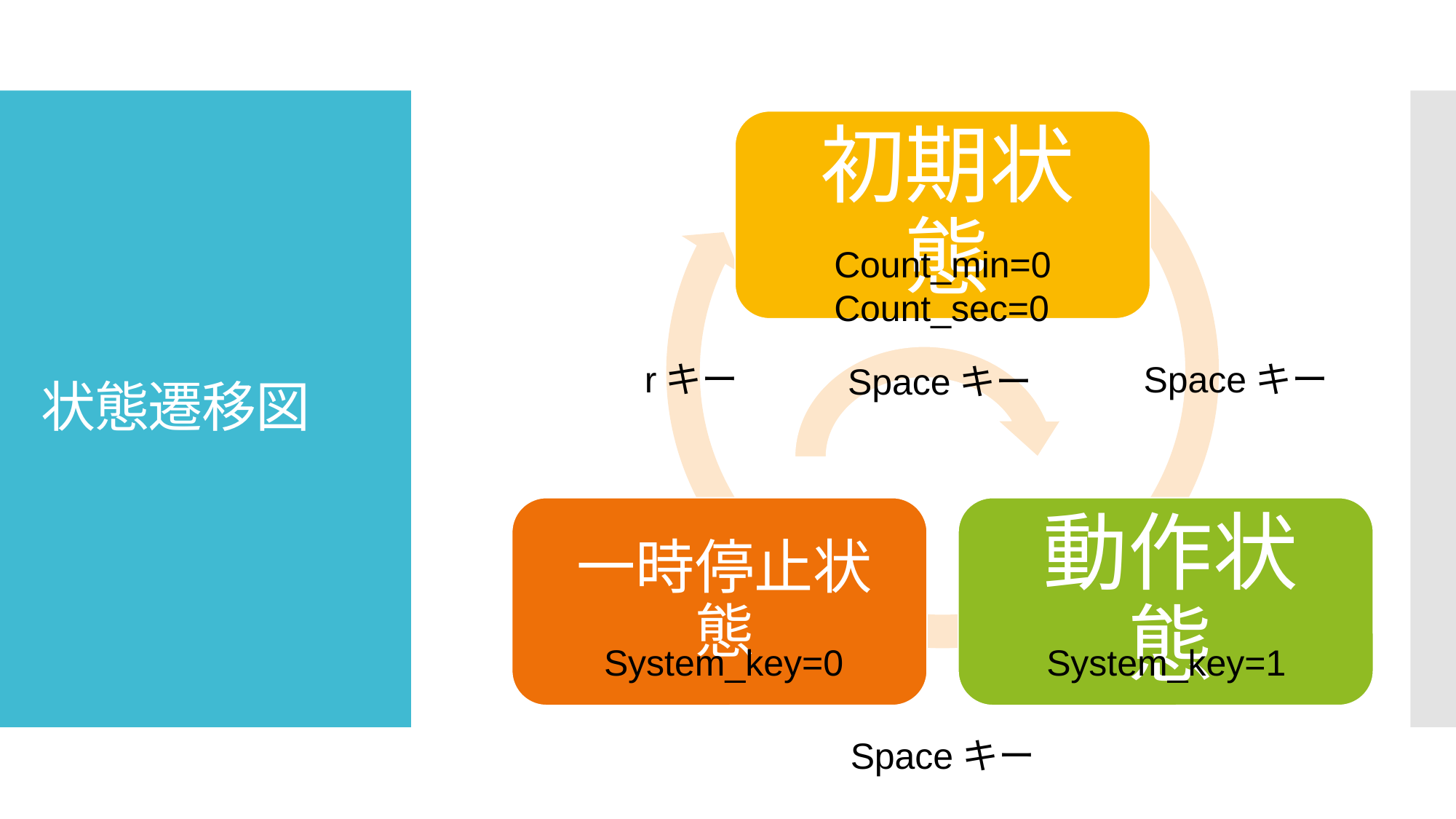

初期状態
動作状態
一時停止状態
Count_min=0
Count_sec=0

rキー
Spaceキー
Spaceキー
System_key=0
System_key=1
Spaceキー
# 状態遷移図